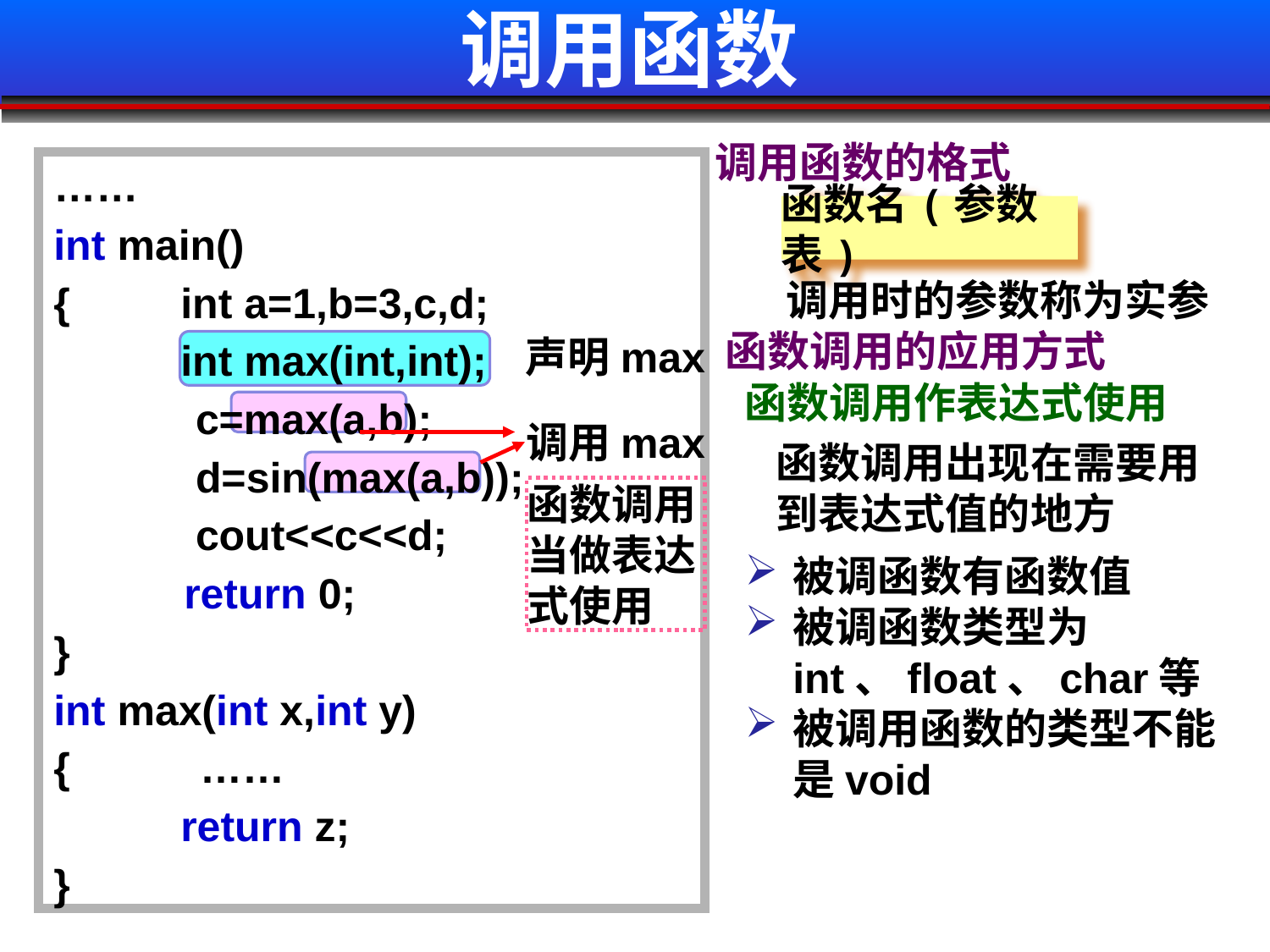

调用函数

调用函数的格式
……
int main()
{	int a=1,b=3,c,d;
	int max(int,int);
	c=max(a,b);
	d=sin(max(a,b));
   	cout<<c<<d;
           return 0;
}
int max(int x,int y)
{           ……
	return z;
}
函数名(参数表)
调用时的参数称为实参
 函数调用的应用方式
声明max

函数调用作表达式使用

调用max
函数调用出现在需要用到表达式值的地方

函数调用当做表达式使用
被调函数有函数值
被调函数类型为int、float、char等
被调用函数的类型不能是void